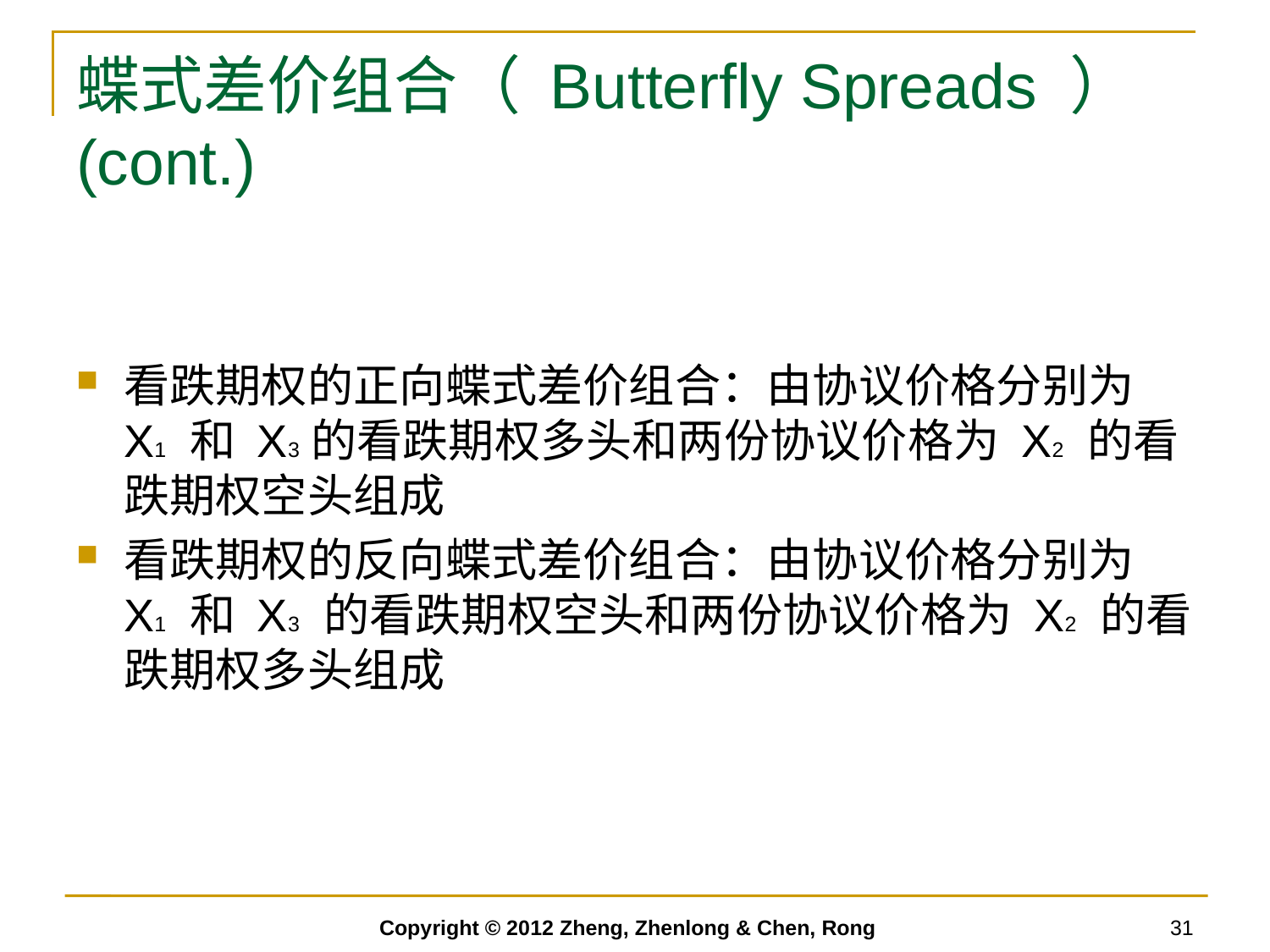

# 蝶式差价组合（ Butterfly Spreads ） (cont.)

看跌期权的正向蝶式差价组合：由协议价格分别为 X1 和 X3 的看跌期权多头和两份协议价格为 X2 的看跌期权空头组成
看跌期权的反向蝶式差价组合：由协议价格分别为 X1 和 X3 的看跌期权空头和两份协议价格为 X2 的看跌期权多头组成
Copyright © 2012 Zheng, Zhenlong & Chen, Rong
31